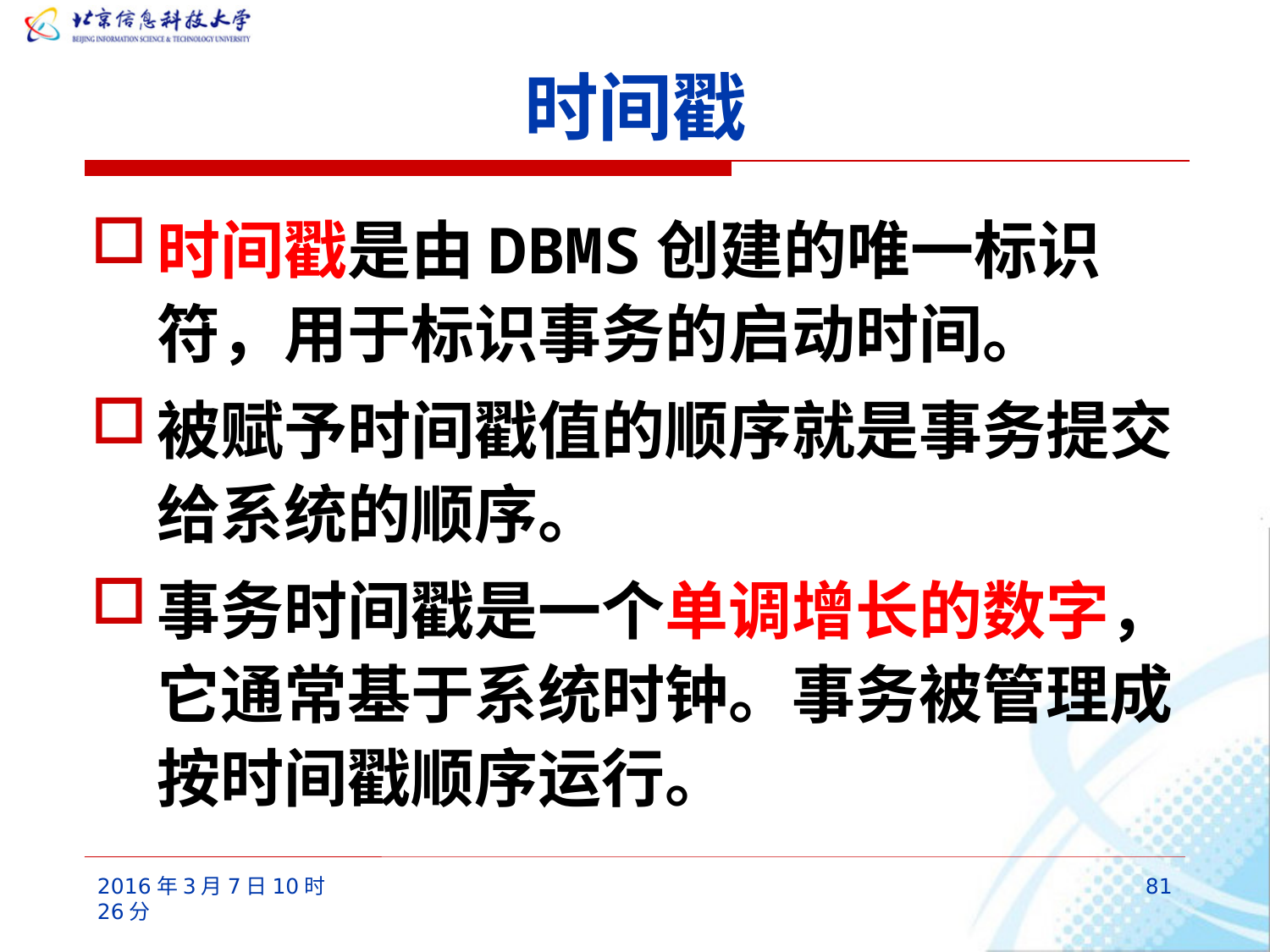

# 时间戳
时间戳是由DBMS创建的唯一标识符，用于标识事务的启动时间。
被赋予时间戳值的顺序就是事务提交给系统的顺序。
事务时间戳是一个单调增长的数字，它通常基于系统时钟。事务被管理成按时间戳顺序运行。
2016年3月7日10时26分
81